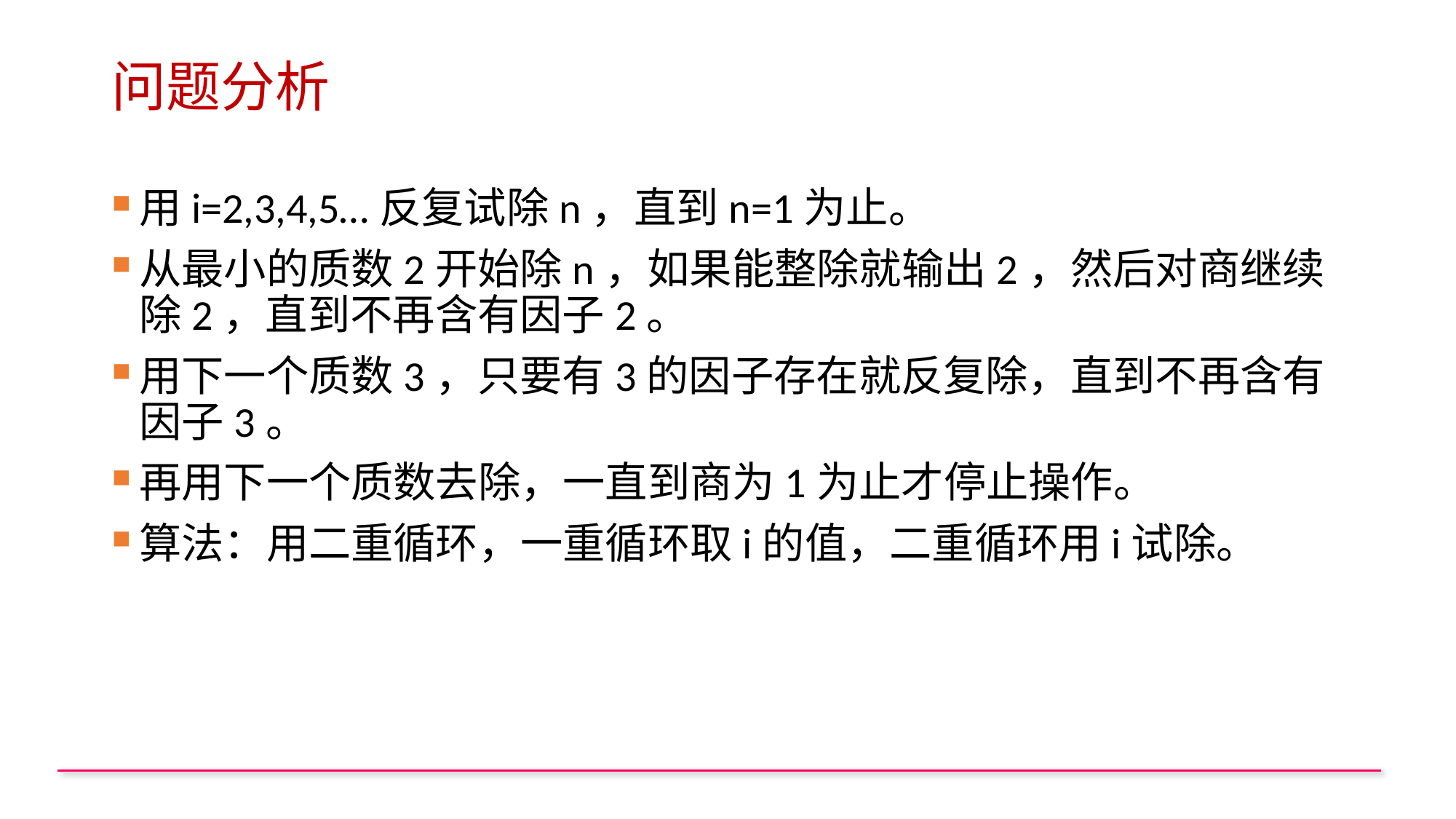

# 问题分析
用i=2,3,4,5…反复试除n，直到n=1为止。
从最小的质数2开始除n，如果能整除就输出2，然后对商继续除2，直到不再含有因子2。
用下一个质数3，只要有3的因子存在就反复除，直到不再含有因子3。
再用下一个质数去除，一直到商为1为止才停止操作。
算法：用二重循环，一重循环取i的值，二重循环用i试除。